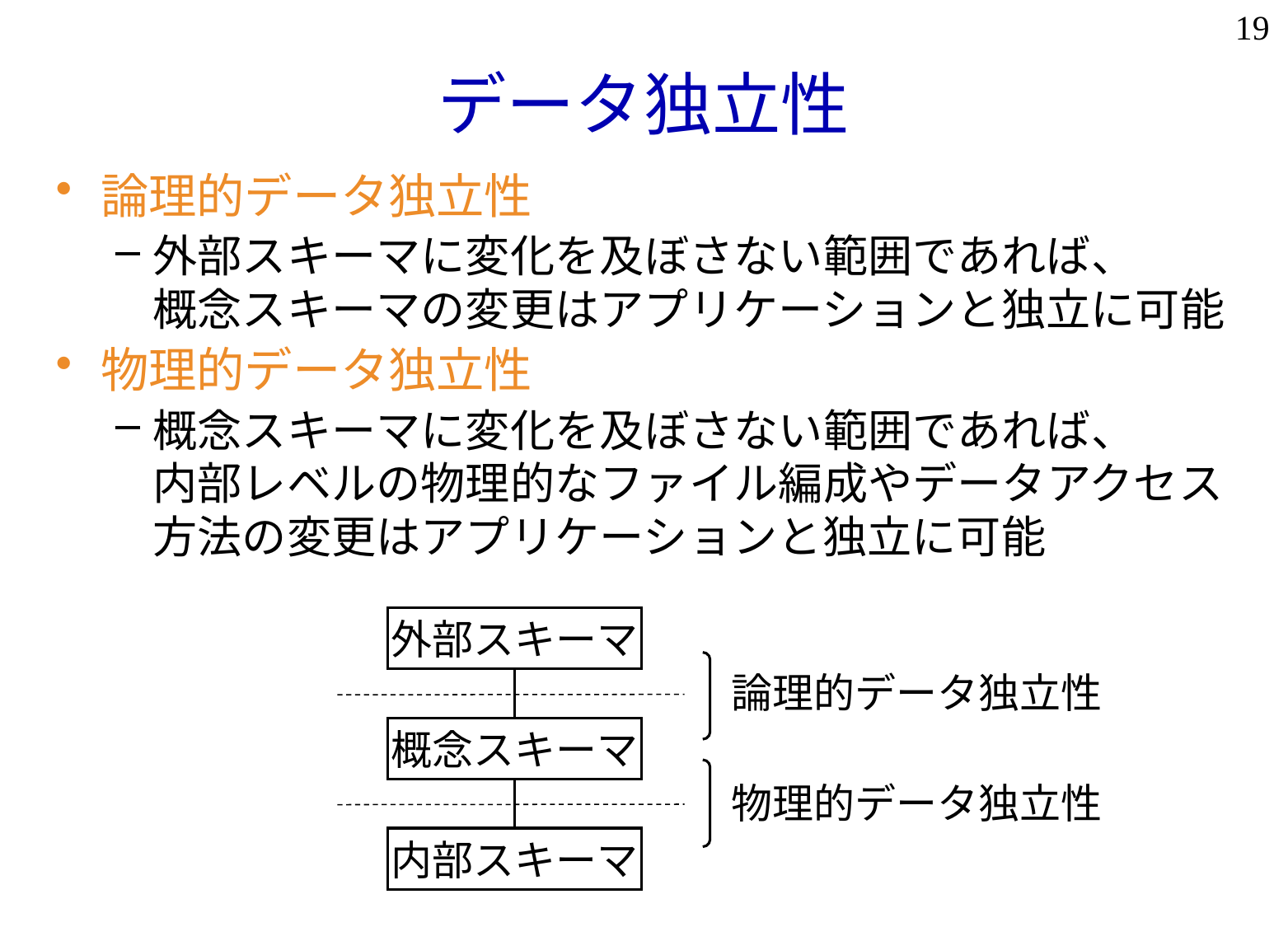

19
# データ独立性
論理的データ独立性
外部スキーマに変化を及ぼさない範囲であれば、
概念スキーマの変更はアプリケーションと独立に可能
物理的データ独立性
概念スキーマに変化を及ぼさない範囲であれば、
内部レベルの物理的なファイル編成やデータアクセス
方法の変更はアプリケーションと独立に可能
外部スキーマ

論理的データ独立性

概念スキーマ

物理的データ独立性

内部スキーマ